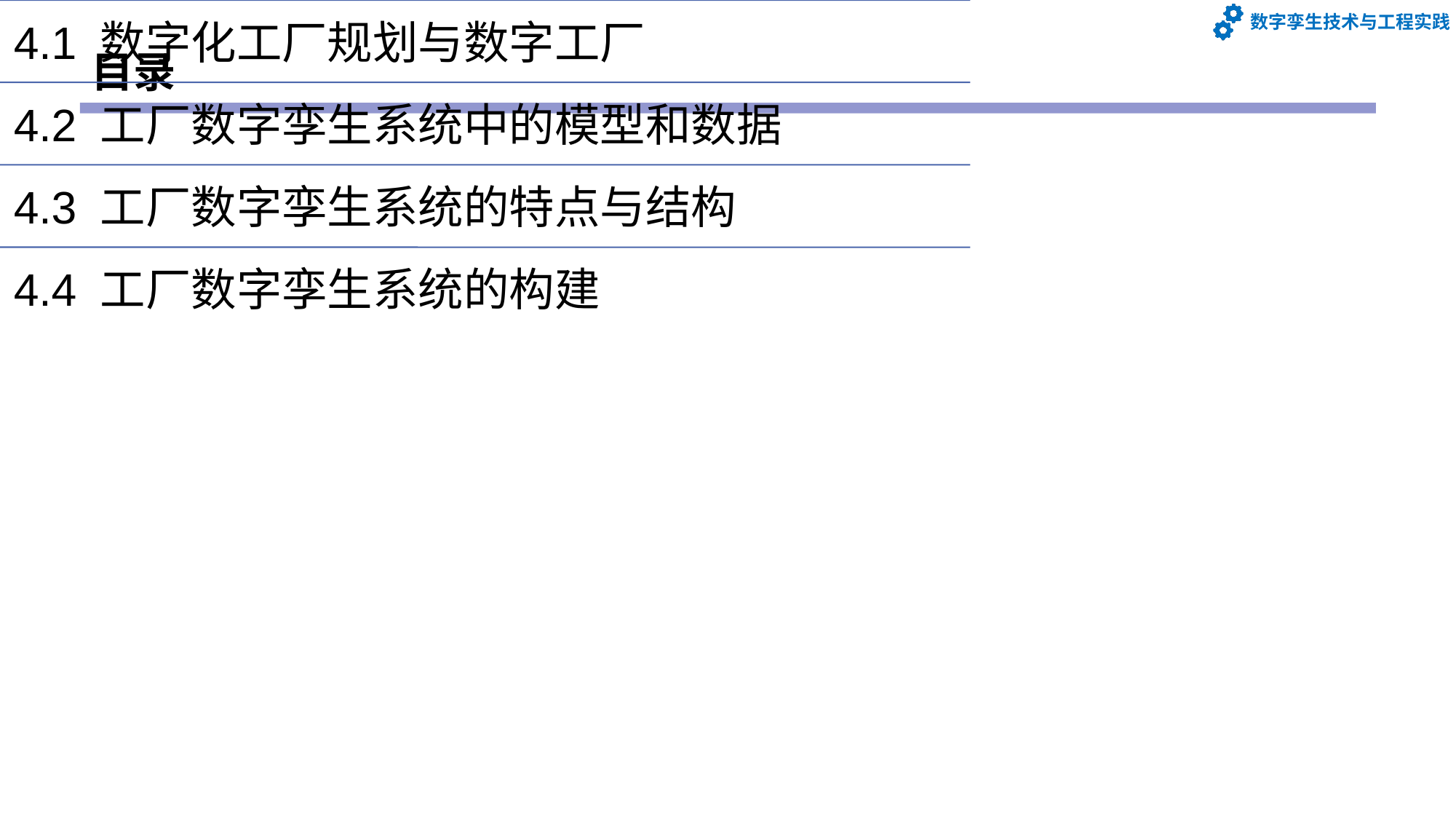

# 目录
4.1 数字化工厂规划与数字工厂
4.2 工厂数字孪生系统中的模型和数据
4.3 工厂数字孪生系统的特点与结构
4.4 工厂数字孪生系统的构建